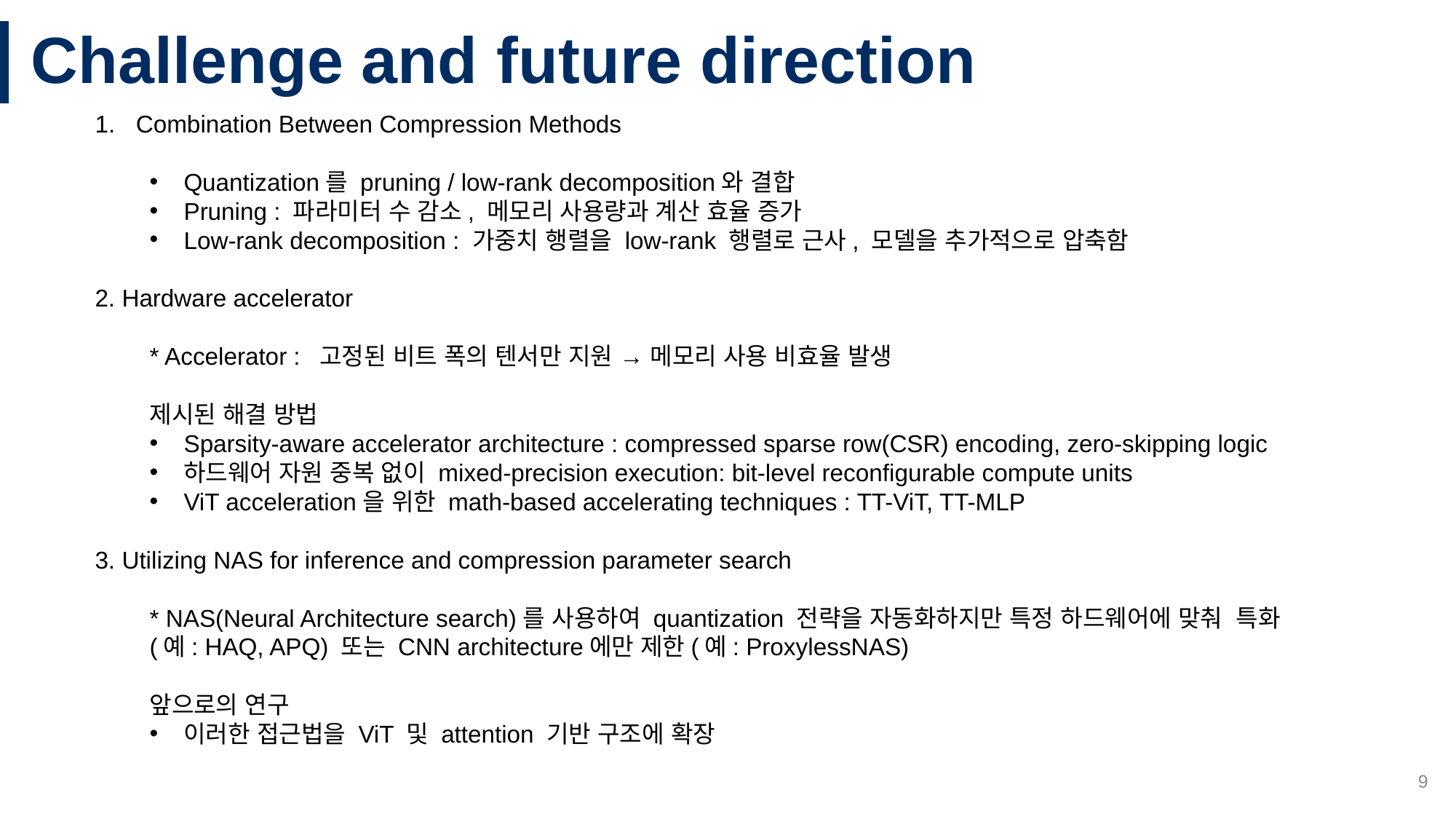

# Challenge and future direction
Combination Between Compression Methods

Quantization를 pruning / low-rank decomposition와 결합
Pruning : 파라미터 수 감소, 메모리 사용량과 계산 효율 증가
Low-rank decomposition : 가중치 행렬을 low-rank 행렬로 근사, 모델을 추가적으로 압축함

2. Hardware accelerator

* Accelerator :  고정된 비트 폭의 텐서만 지원 → 메모리 사용 비효율 발생

제시된 해결 방법
Sparsity-aware accelerator architecture : compressed sparse row(CSR) encoding, zero-skipping logic
하드웨어 자원 중복 없이 mixed-precision execution: bit-level reconfigurable compute units
ViT acceleration을 위한 math-based accelerating techniques : TT-ViT, TT-MLP

3. Utilizing NAS for inference and compression parameter search

* NAS(Neural Architecture search)를 사용하여 quantization 전략을 자동화하지만 특정 하드웨어에 맞춰  특화 (예: HAQ, APQ) 또는 CNN architecture에만 제한(예: ProxylessNAS)

앞으로의 연구
이러한 접근법을 ViT 및 attention 기반 구조에 확장

9